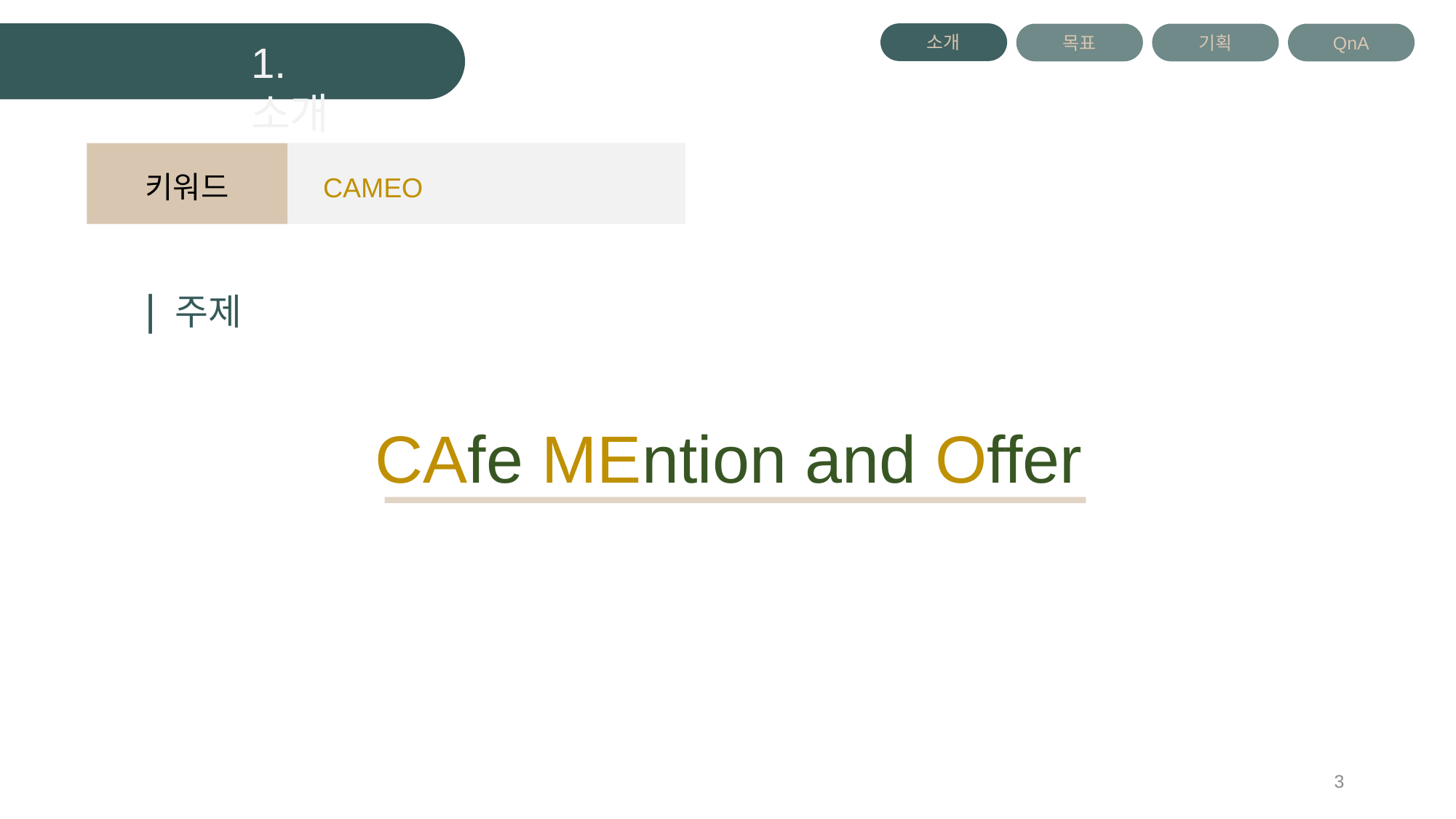

1. 소개
소개
QnA
목표
기획

키워드
CAMEO
| 주제
CAfe MEntion and Offer

3